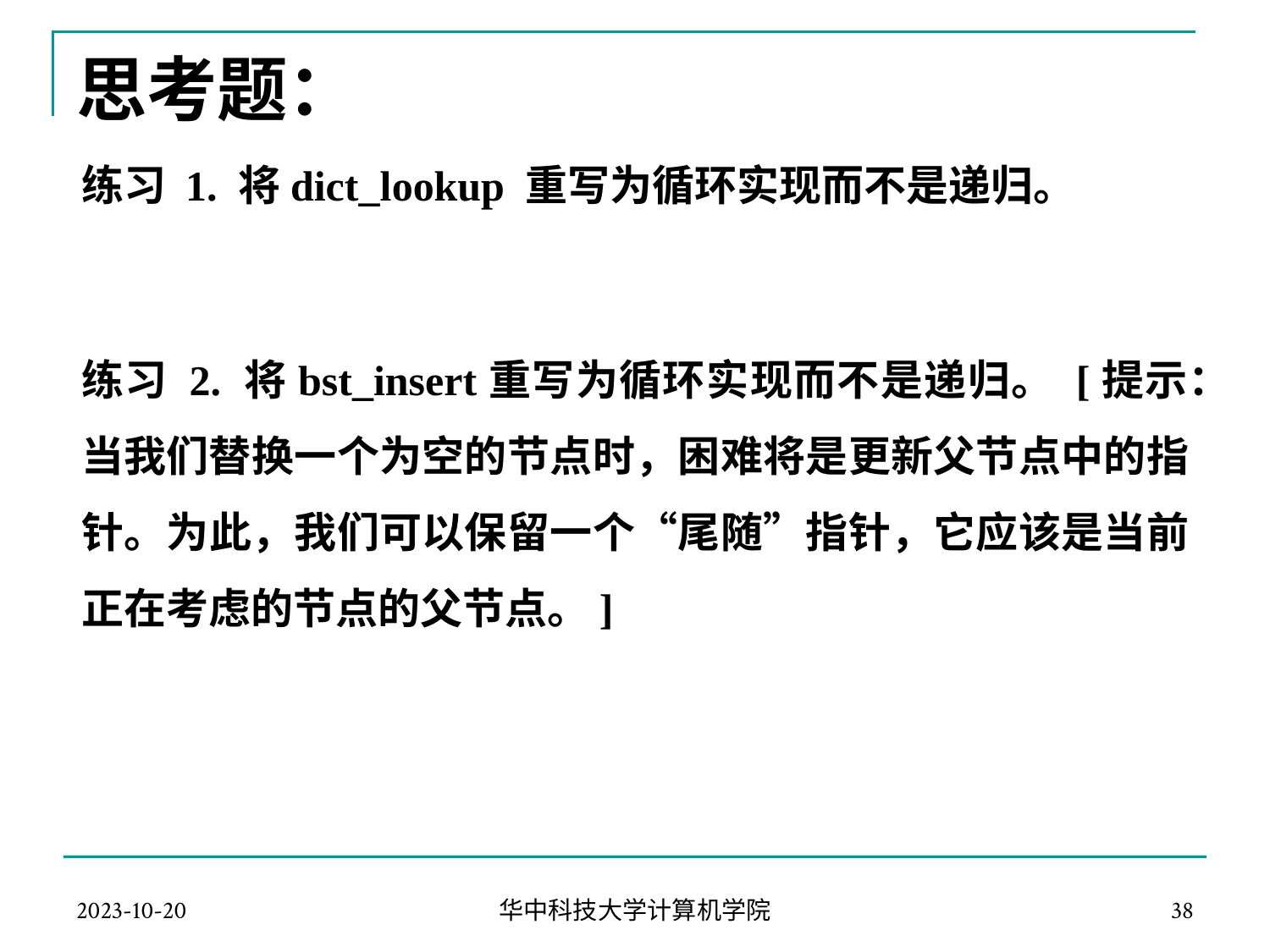

# 思考题：
练习 1. 将dict_lookup 重写为循环实现而不是递归。

练习 2. 将bst_insert重写为循环实现而不是递归。 [提示：当我们替换一个为空的节点时，困难将是更新父节点中的指针。为此，我们可以保留一个“尾随”指针，它应该是当前正在考虑的节点的父节点。]

2023-10-20
华中科技大学计算机学院
38